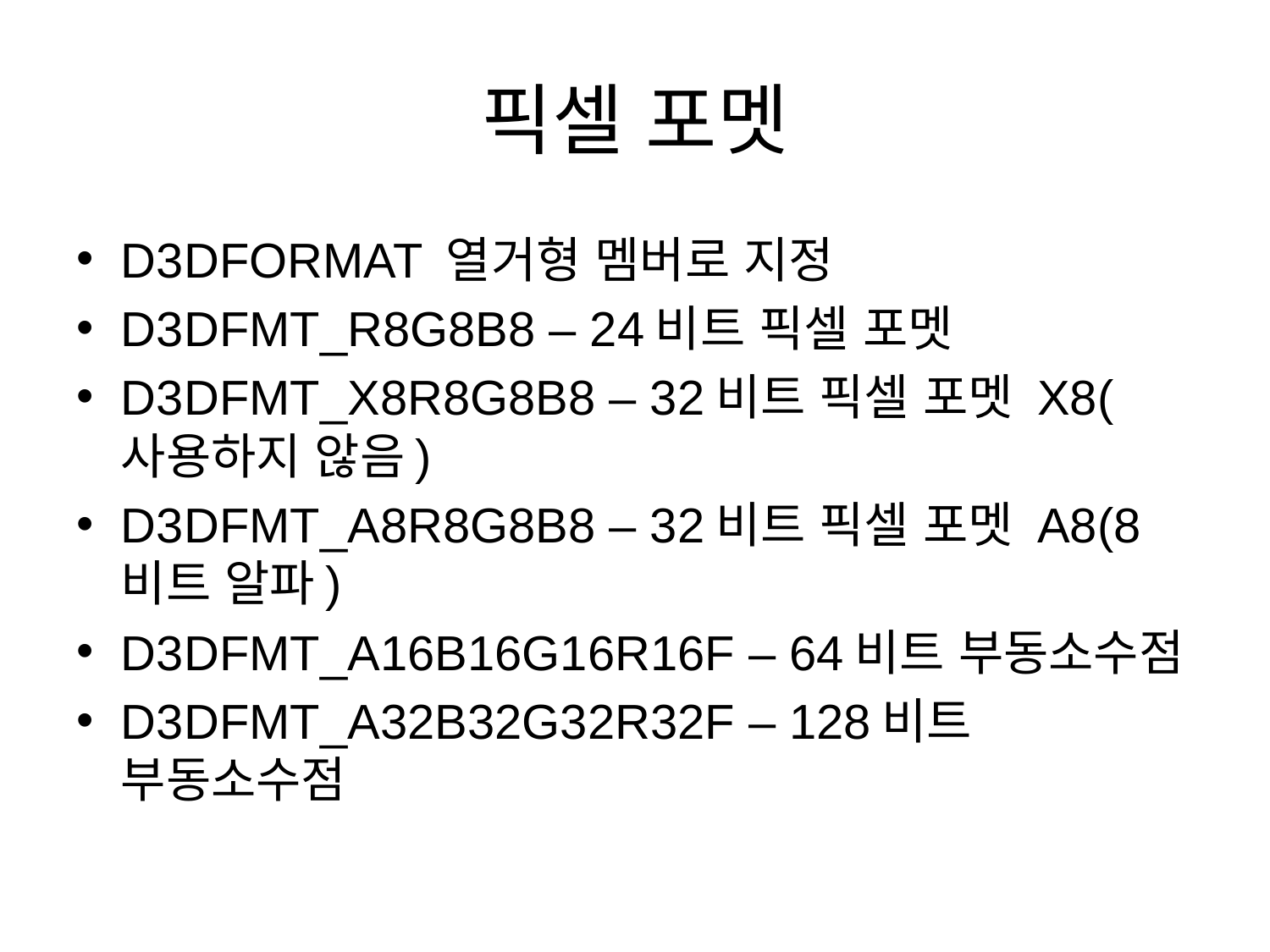

# 픽셀 포멧
D3DFORMAT 열거형 멤버로 지정
D3DFMT_R8G8B8 – 24비트 픽셀 포멧
D3DFMT_X8R8G8B8 – 32비트 픽셀 포멧 X8(사용하지 않음)
D3DFMT_A8R8G8B8 – 32비트 픽셀 포멧 A8(8비트 알파)
D3DFMT_A16B16G16R16F – 64비트 부동소수점
D3DFMT_A32B32G32R32F – 128비트 부동소수점